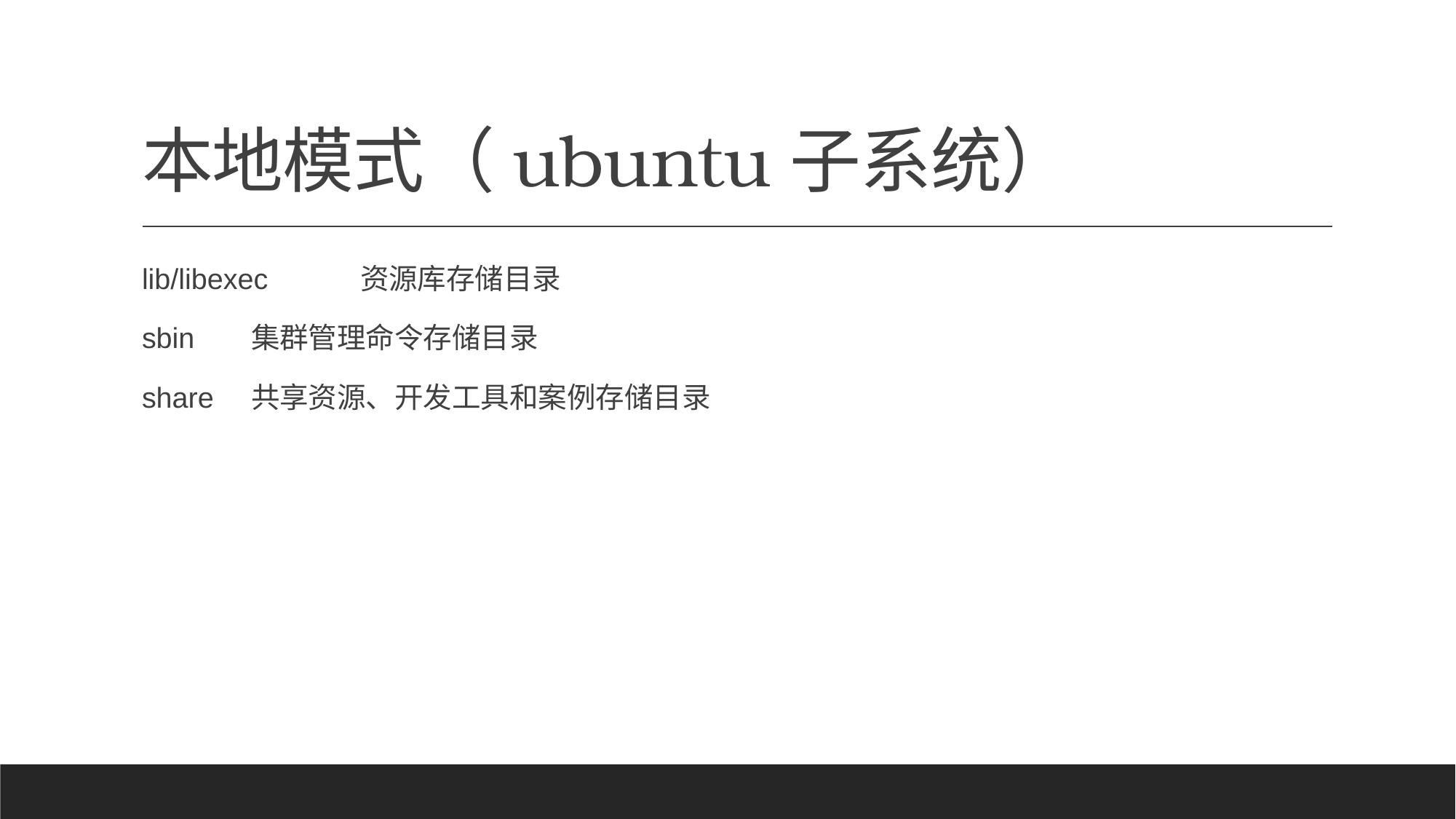

# 本地模式（ubuntu子系统）
lib/libexec	资源库存储目录
sbin	集群管理命令存储目录
share	共享资源、开发工具和案例存储目录